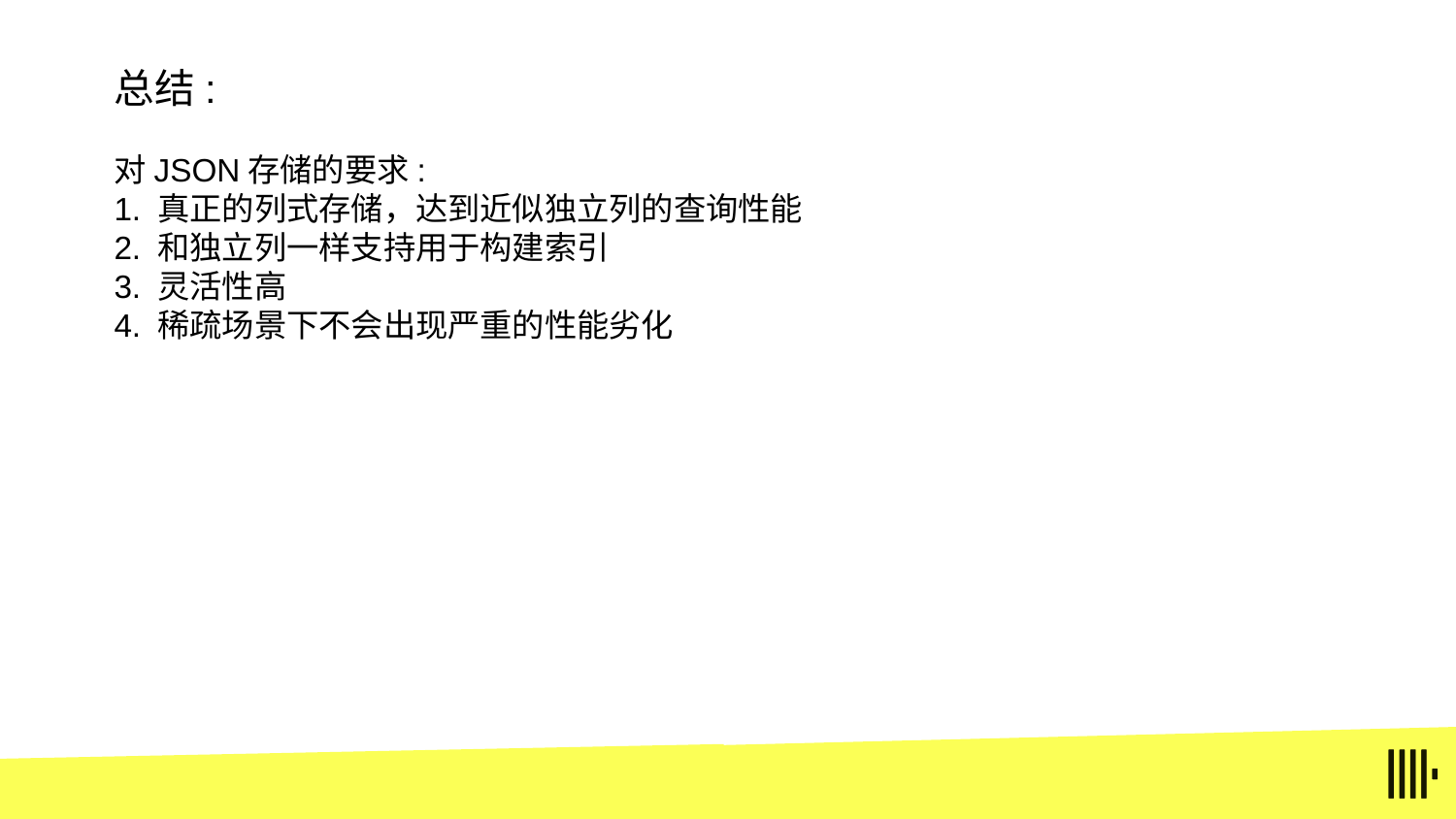

总结:

对JSON存储的要求:
1. 真正的列式存储，达到近似独立列的查询性能
2. 和独立列一样支持用于构建索引
3. 灵活性高
4. 稀疏场景下不会出现严重的性能劣化
9